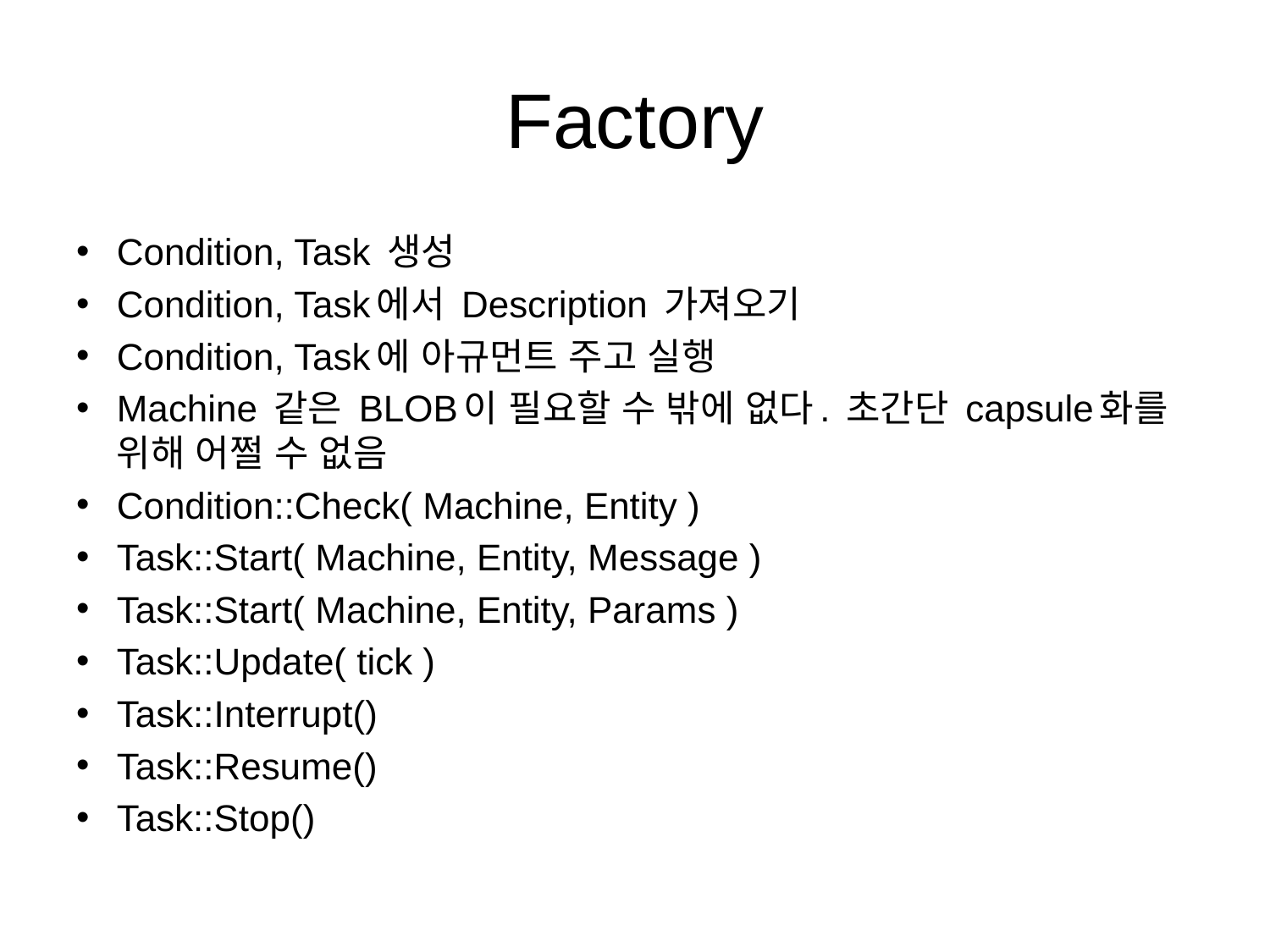

# Factory
Condition, Task 생성
Condition, Task에서 Description 가져오기
Condition, Task에 아규먼트 주고 실행
Machine 같은 BLOB이 필요할 수 밖에 없다. 초간단 capsule화를 위해 어쩔 수 없음
Condition::Check( Machine, Entity )
Task::Start( Machine, Entity, Message )
Task::Start( Machine, Entity, Params )
Task::Update( tick )
Task::Interrupt()
Task::Resume()
Task::Stop()